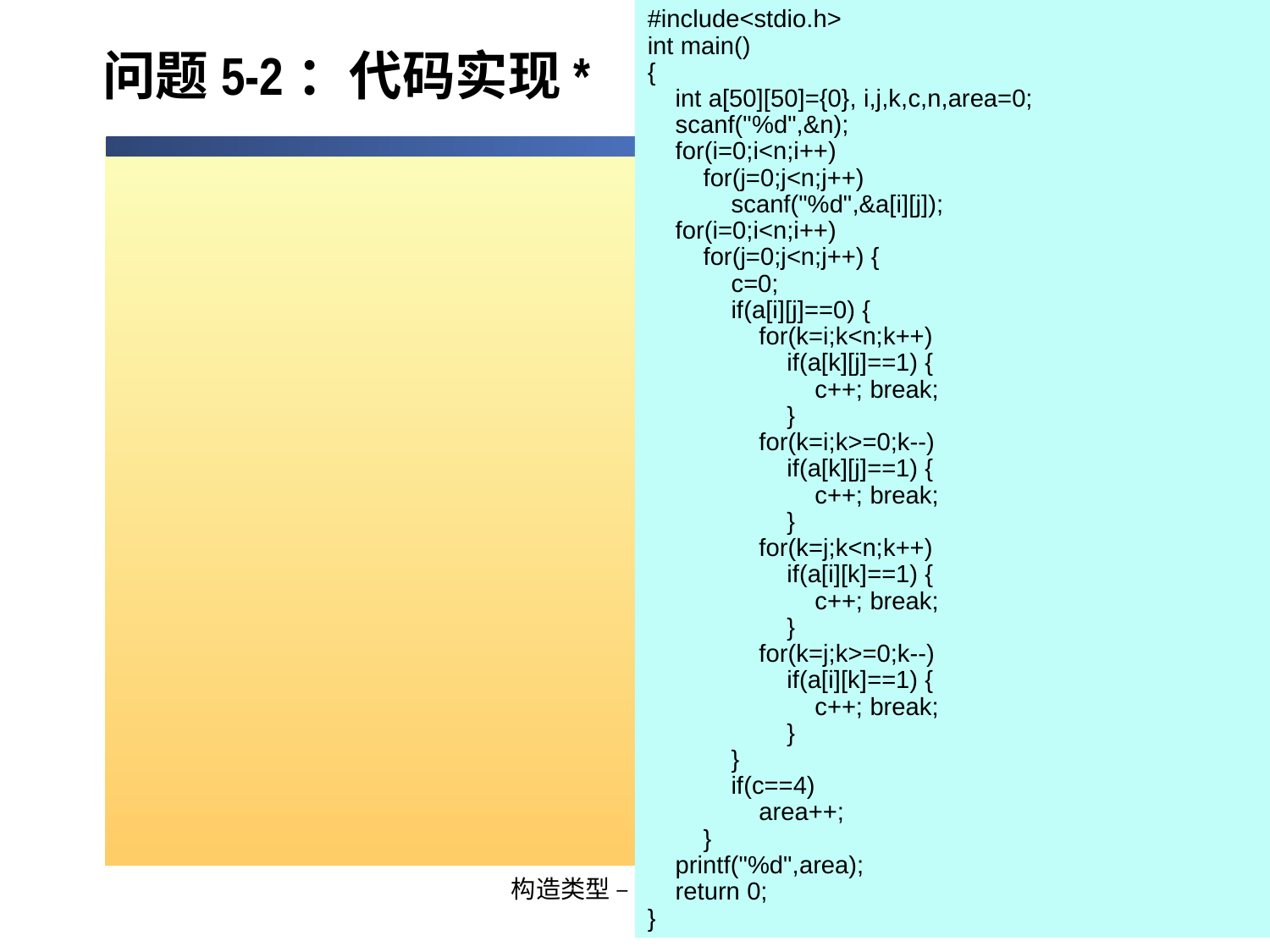

#include<stdio.h>
int main()
{
    int a[50][50]={0}, i,j,k,c,n,area=0;
    scanf("%d",&n);
    for(i=0;i<n;i++)
        for(j=0;j<n;j++)
            scanf("%d",&a[i][j]);
    for(i=0;i<n;i++)
        for(j=0;j<n;j++) {
            c=0;
            if(a[i][j]==0) {
                for(k=i;k<n;k++)
                    if(a[k][j]==1) {
                        c++; break;
                    }
                for(k=i;k>=0;k--)
                    if(a[k][j]==1) {
                        c++; break;
                    }
                for(k=j;k<n;k++)
                    if(a[i][k]==1) {
                        c++; break;
                    }
                for(k=j;k>=0;k--)
                    if(a[i][k]==1) {
                        c++; break;
                    }
            }
            if(c==4)
                area++;
        }
    printf("%d",area);
    return 0;
}
# 问题5-2：代码实现*
构造类型 – 数组和指针
16